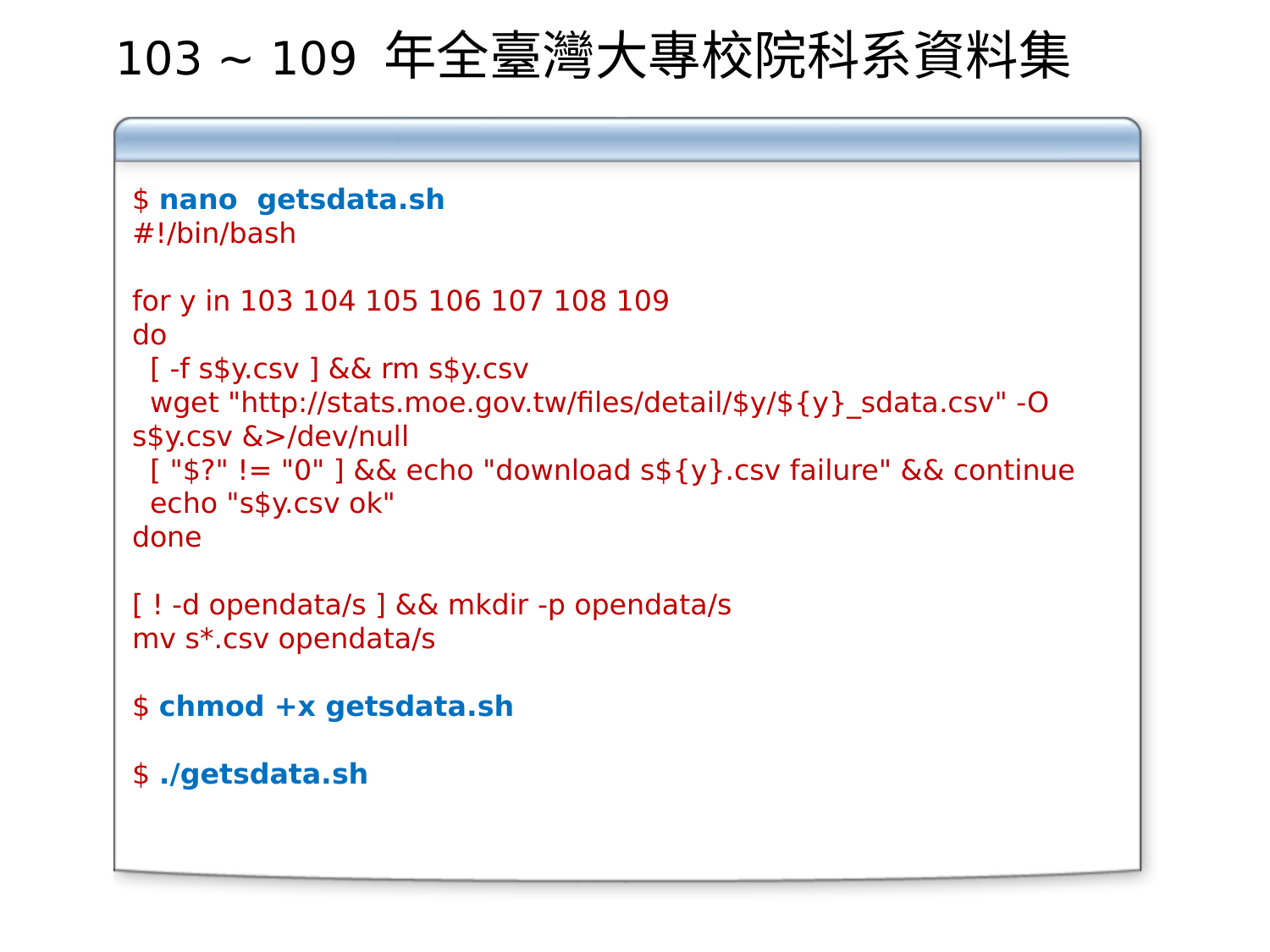

103 ~ 109 年全臺灣大專校院科系資料集
$ nano  getsdata.sh
#!/bin/bash

for y in 103 104 105 106 107 108 109
do
  [ -f s$y.csv ] && rm s$y.csv
  wget "http://stats.moe.gov.tw/files/detail/$y/${y}_sdata.csv" -O s$y.csv &>/dev/null
  [ "$?" != "0" ] && echo "download s${y}.csv failure" && continue
  echo "s$y.csv ok"
done

[ ! -d opendata/s ] && mkdir -p opendata/s
mv s*.csv opendata/s

$ chmod +x getsdata.sh

$ ./getsdata.sh